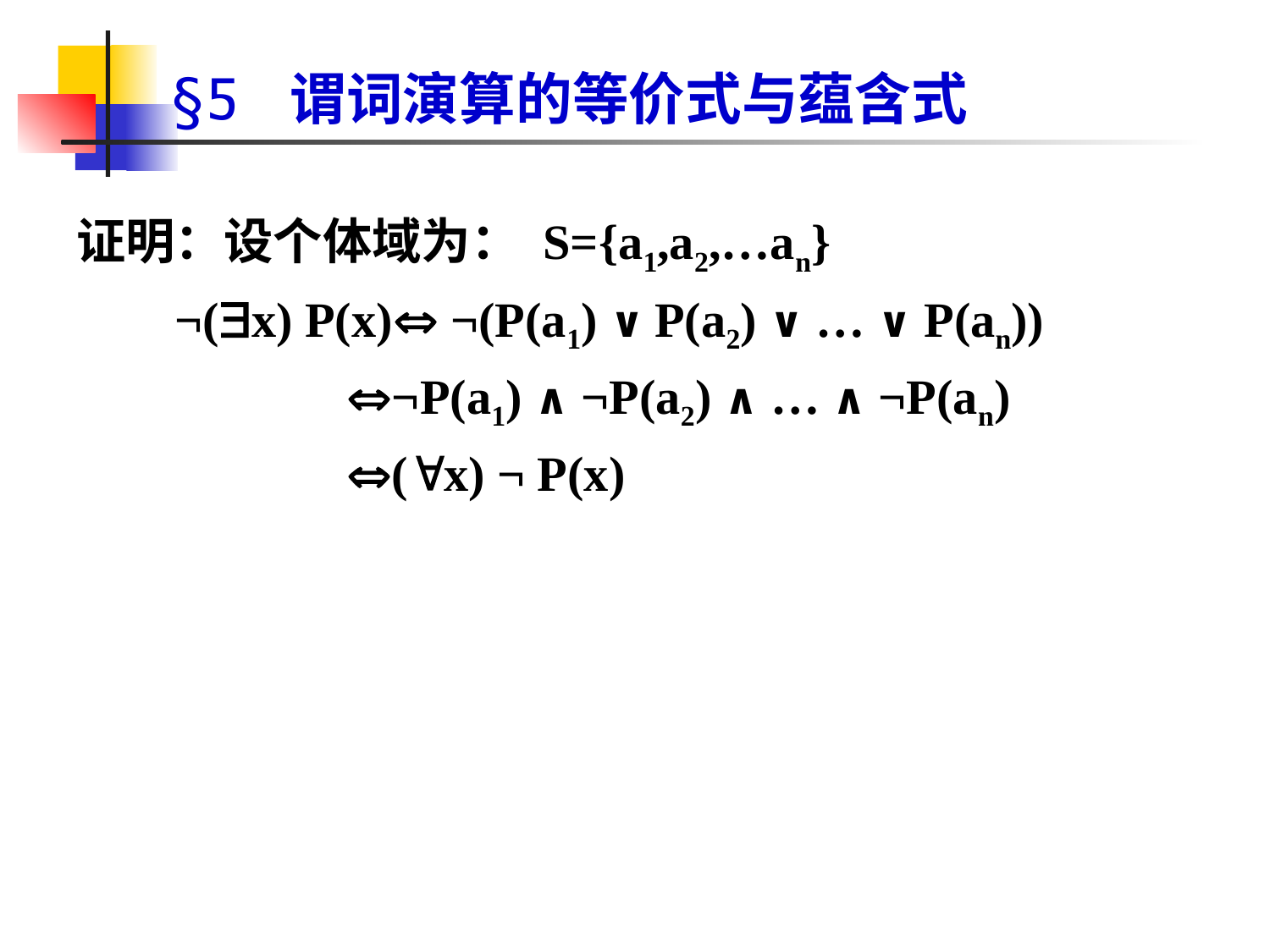

# §5  谓词演算的等价式与蕴含式
证明：设个体域为： S={a1,a2,…an}
        ¬(∃x) P(x)⇔ ¬(P(a1) ∨ P(a2) ∨ … ∨ P(an))
                      ⇔¬P(a1) ∧ ¬P(a2) ∧ … ∧ ¬P(an)
                      ⇔(∀x) ¬ P(x)
59